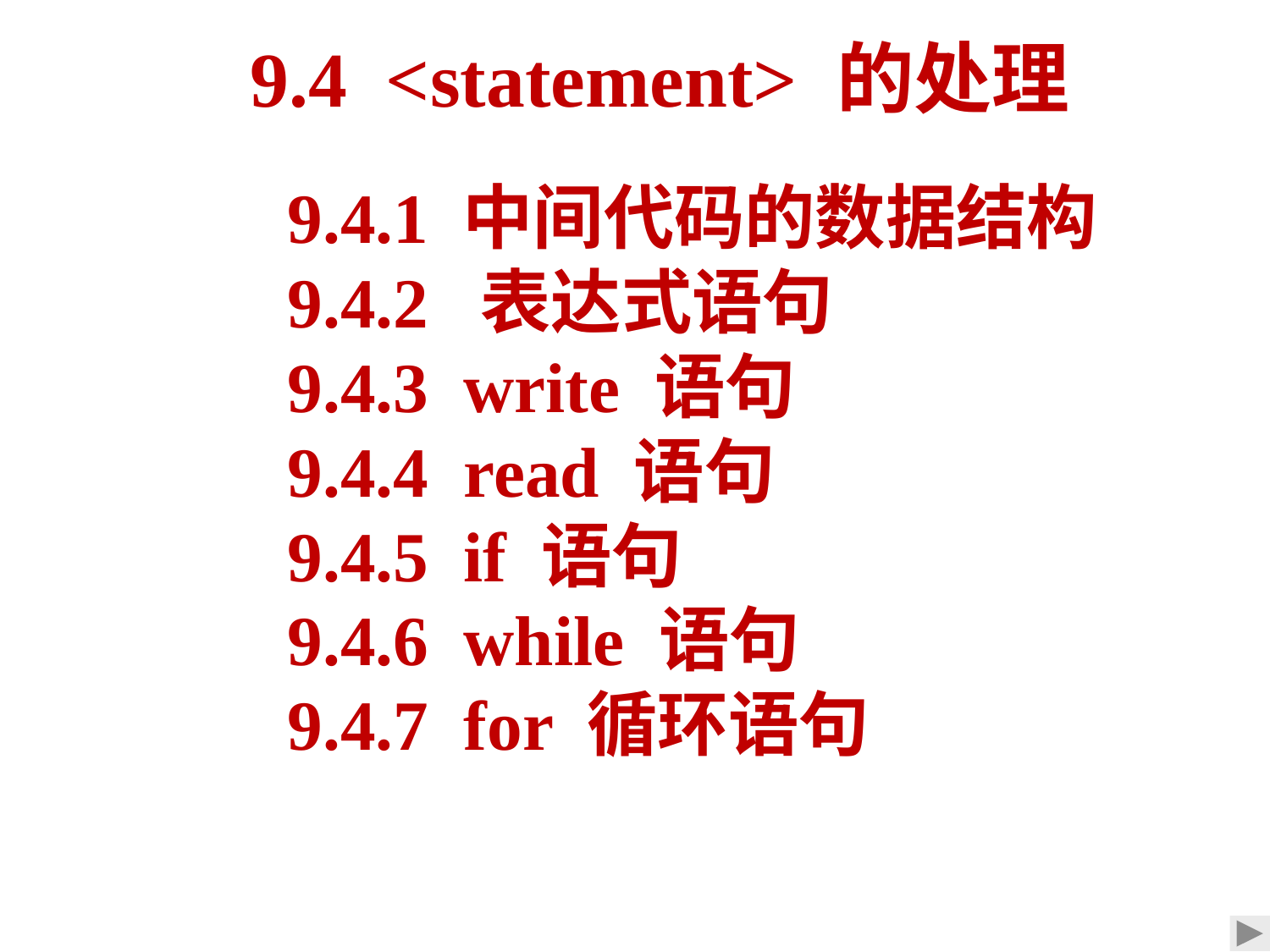

9.4  <statement> 的处理
9.4.1 中间代码的数据结构
9.4.2  表达式语句
9.4.3  write 语句
9.4.4  read 语句
9.4.5  if 语句
9.4.6  while 语句
9.4.7  for 循环语句